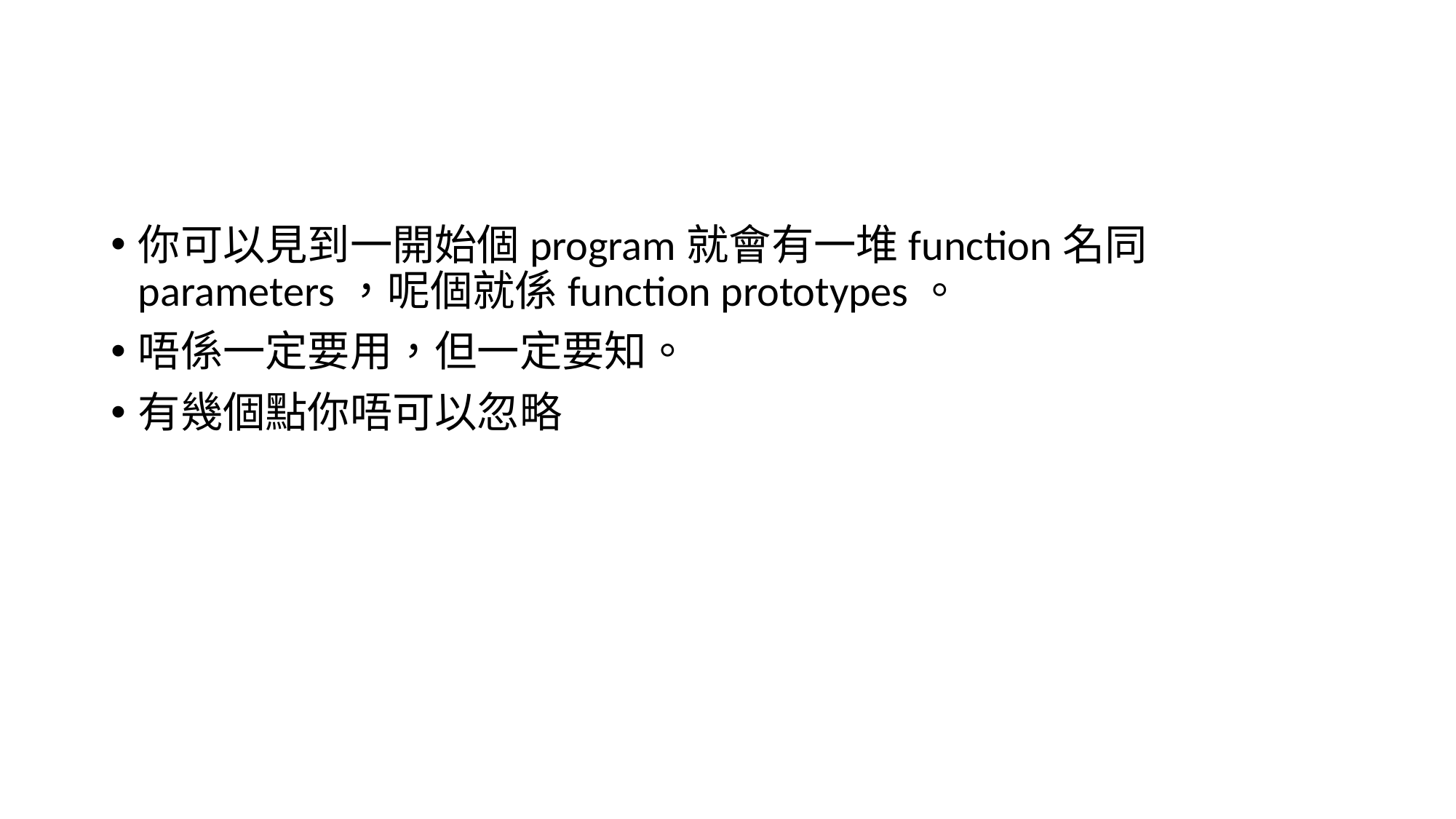

#
你可以見到一開始個program就會有一堆function名同parameters，呢個就係function prototypes。
唔係一定要用，但一定要知。
有幾個點你唔可以忽略